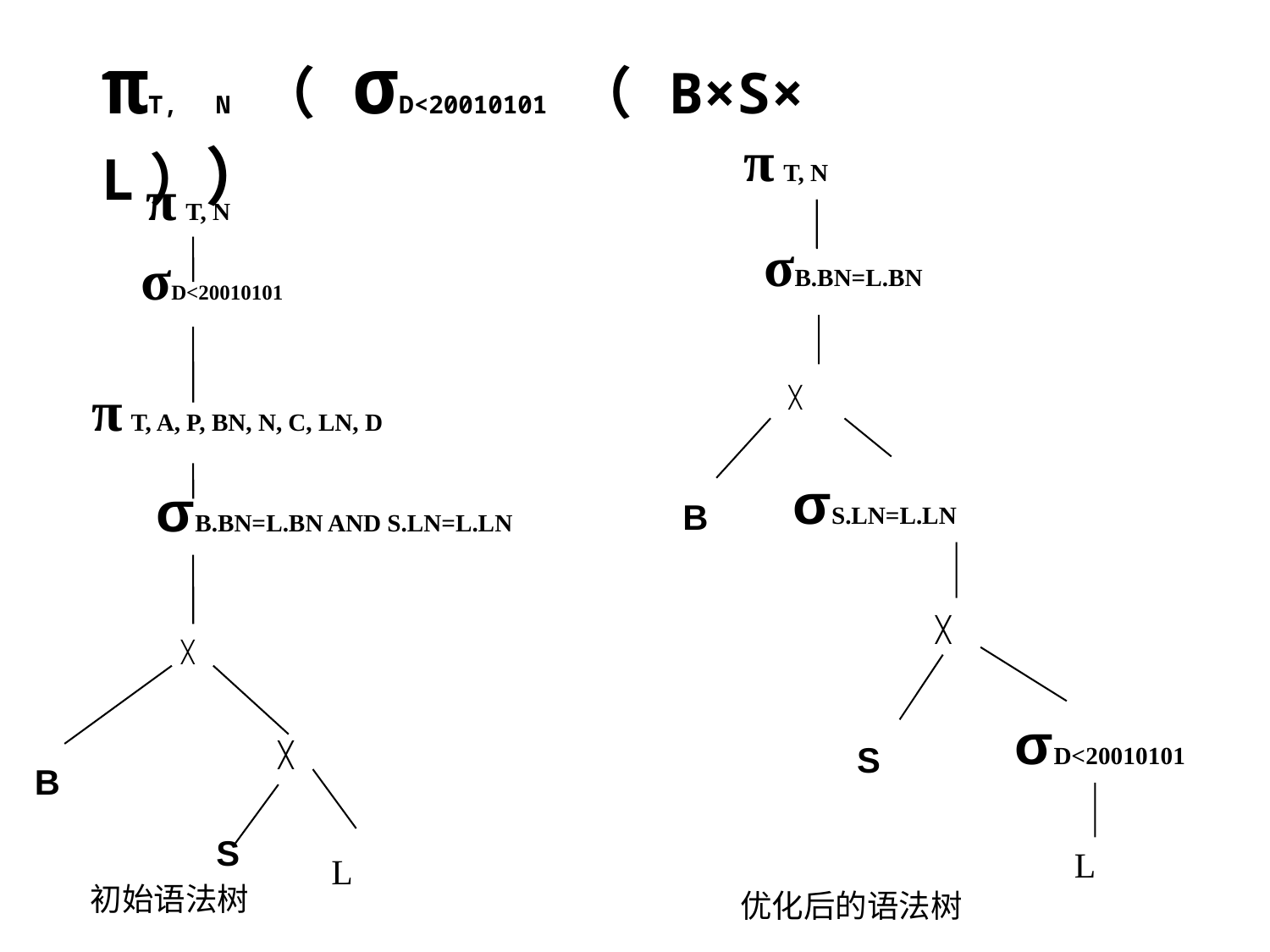

πT, N（σD<20010101（B×S×L））
 π T, N

 σB.BN=L.BN

╳

 σS.LN=L.LN
 B

╳

 σD<20010101
S

L
 π T, N

 σD<20010101

 π T, A, P, BN, N, C, LN, D

 σB.BN=L.BN AND S.LN=L.LN

╳

╳
 B

S
L
初始语法树
优化后的语法树